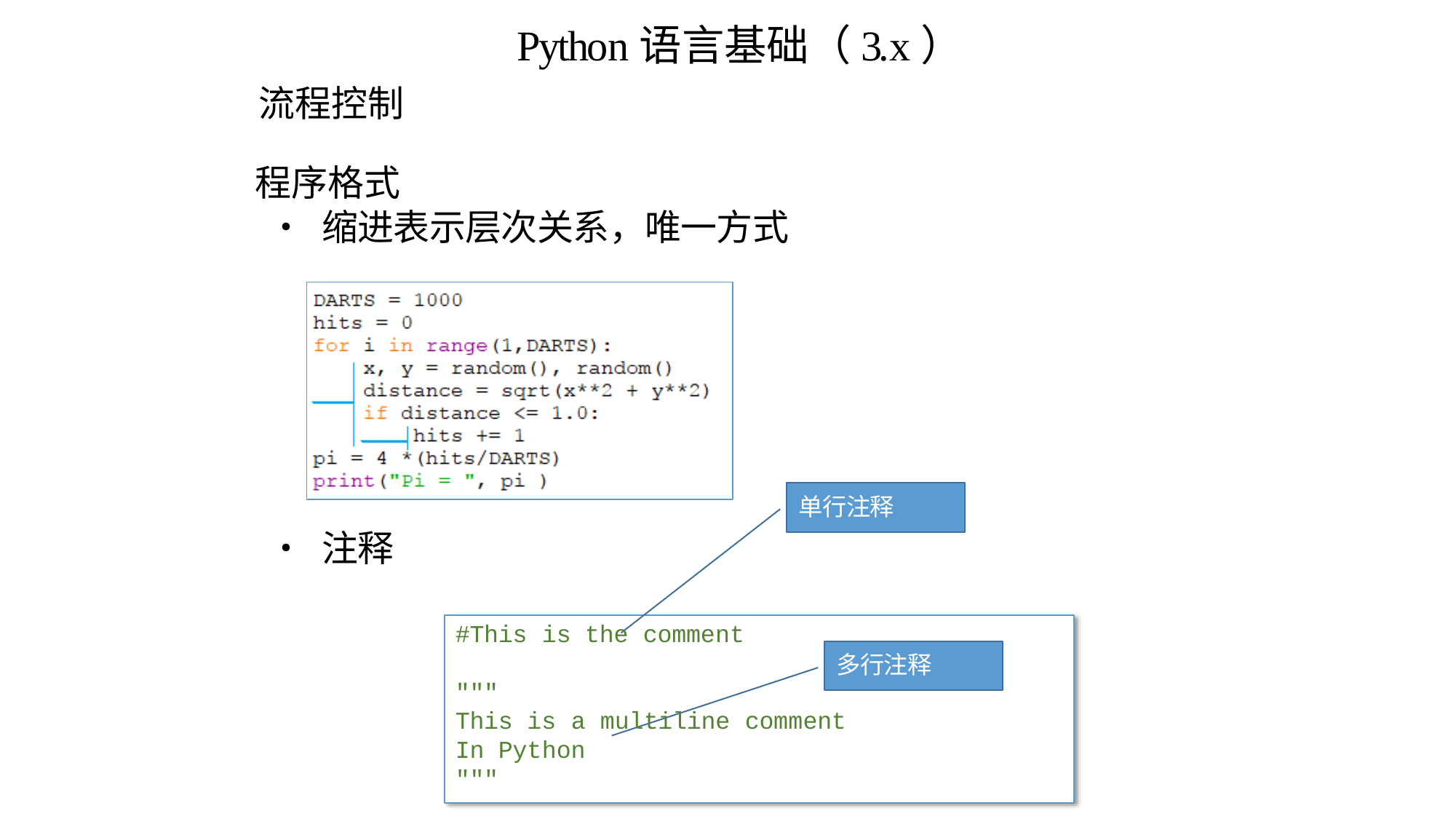

Python语言基础（3.x）
流程控制
# 程序格式
• 缩进表示层次关系，唯一方式

单行注释
• 注释

#This is the comment
多行注释
"""
This is a multiline comment
In Python """